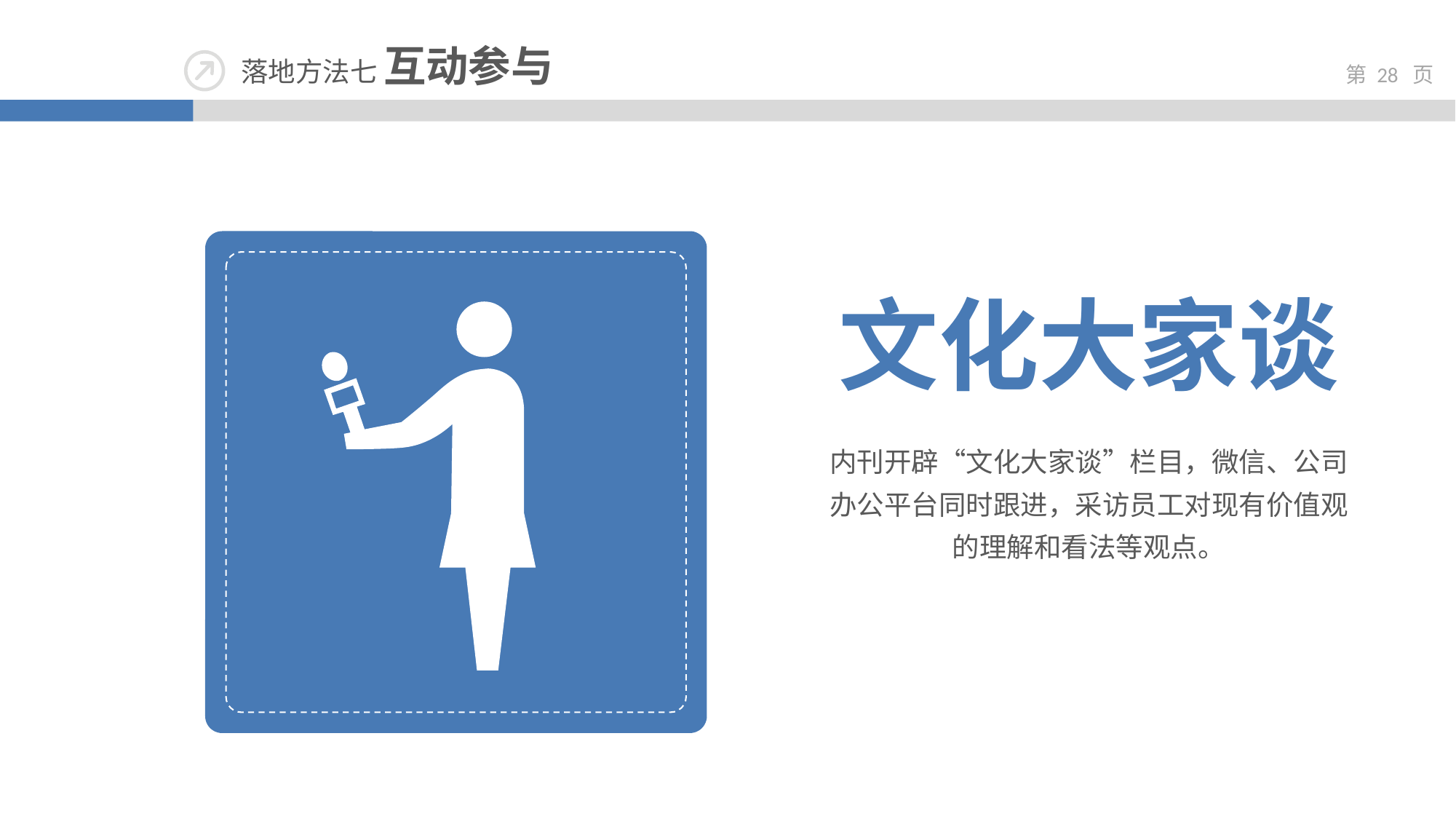

文化大家谈

内刊开辟“文化大家谈”栏目，微信、公司办公平台同时跟进，采访员工对现有价值观的理解和看法等观点。